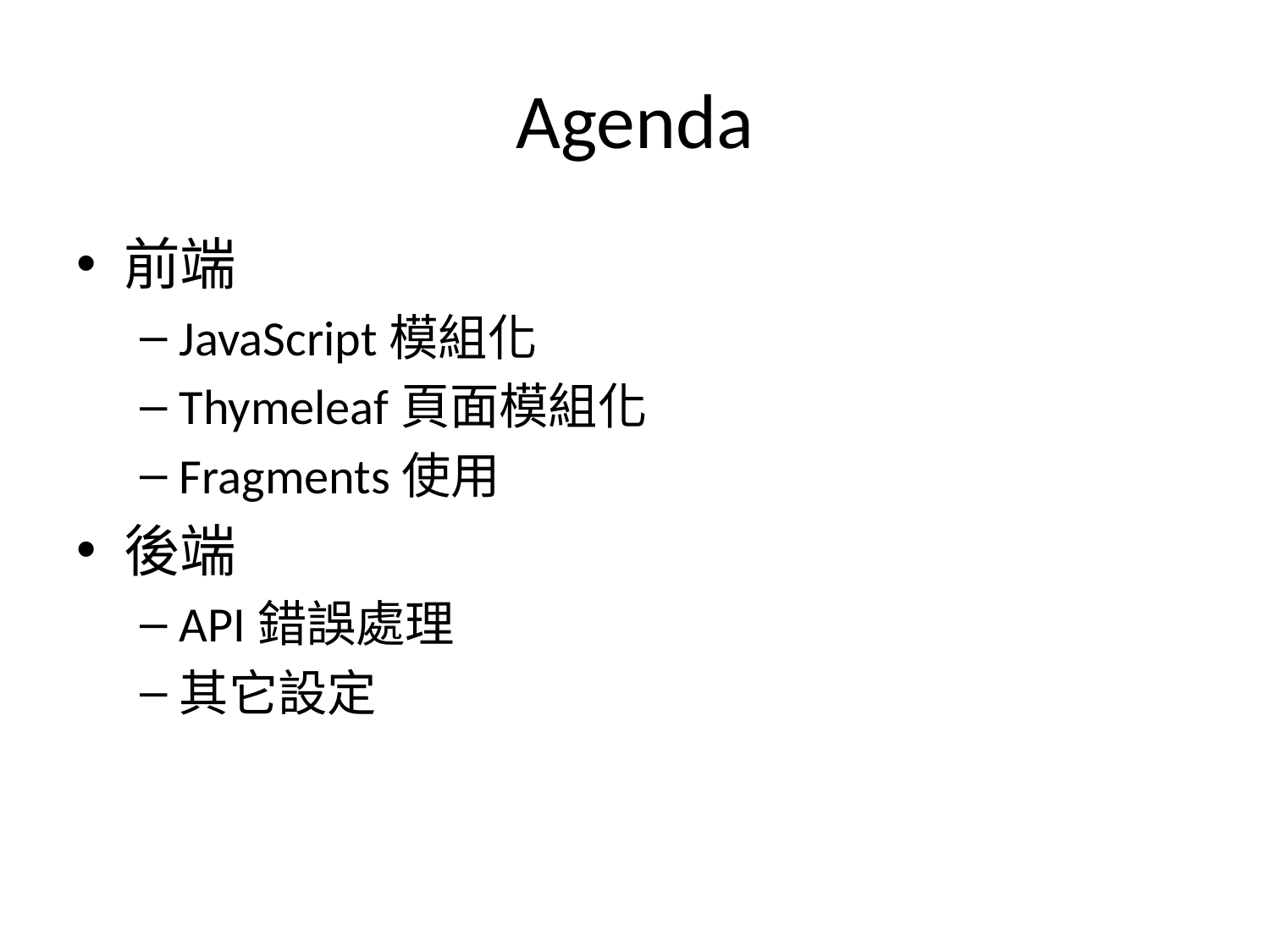

# Agenda
前端
JavaScript模組化
Thymeleaf頁面模組化
Fragments使用
後端
API錯誤處理
其它設定